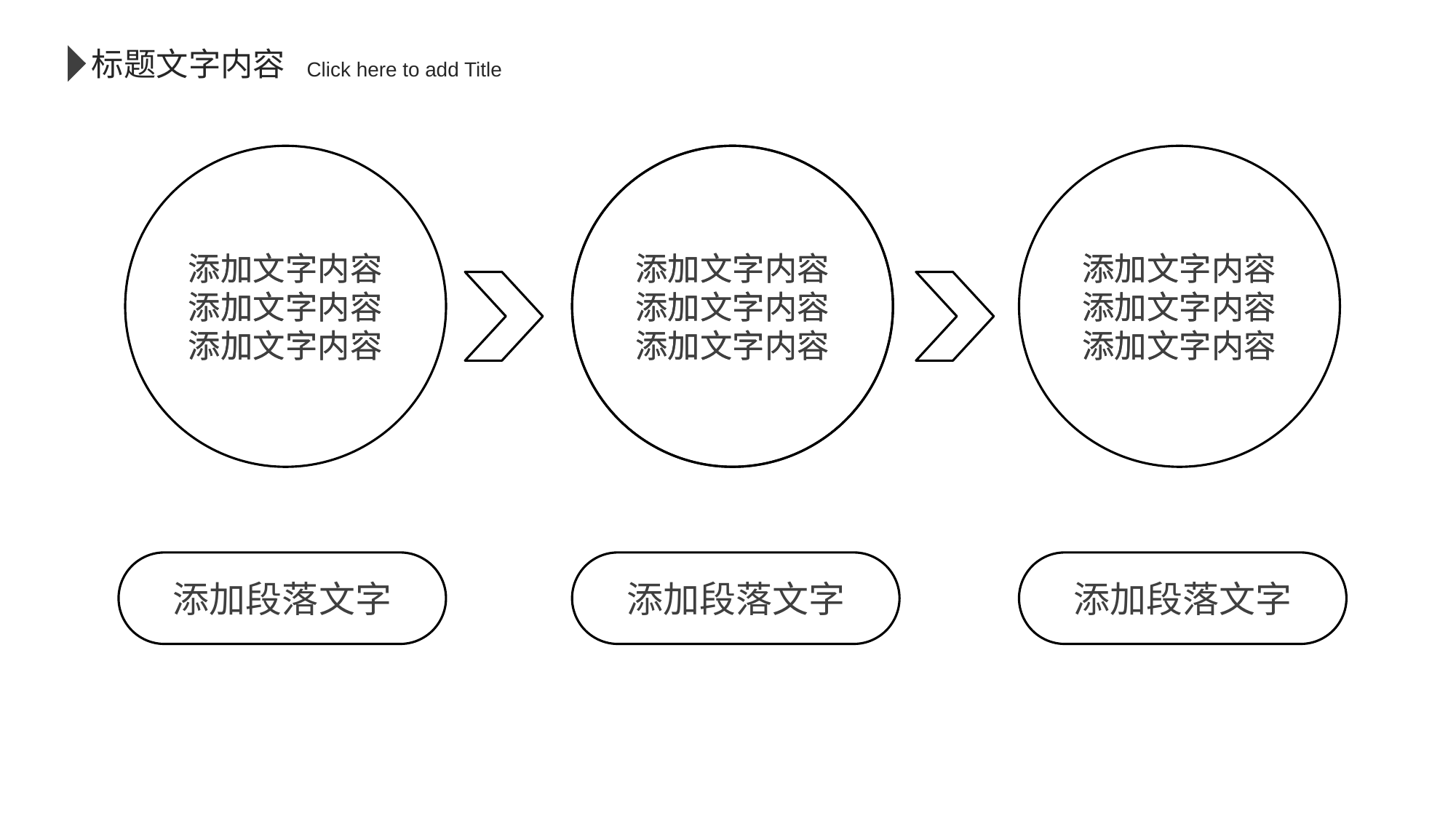

标题文字内容
  Click here to add Title

添加文字内容
添加文字内容
添加文字内容
添加文字内容
添加文字内容
添加文字内容
添加文字内容
添加文字内容
添加文字内容
添加文字内容
添加文字内容
添加文字内容
添加文字内容
添加文字内容
添加文字内容
添加文字内容
添加文字内容
添加文字内容

添加段落文字
添加段落文字
添加段落文字